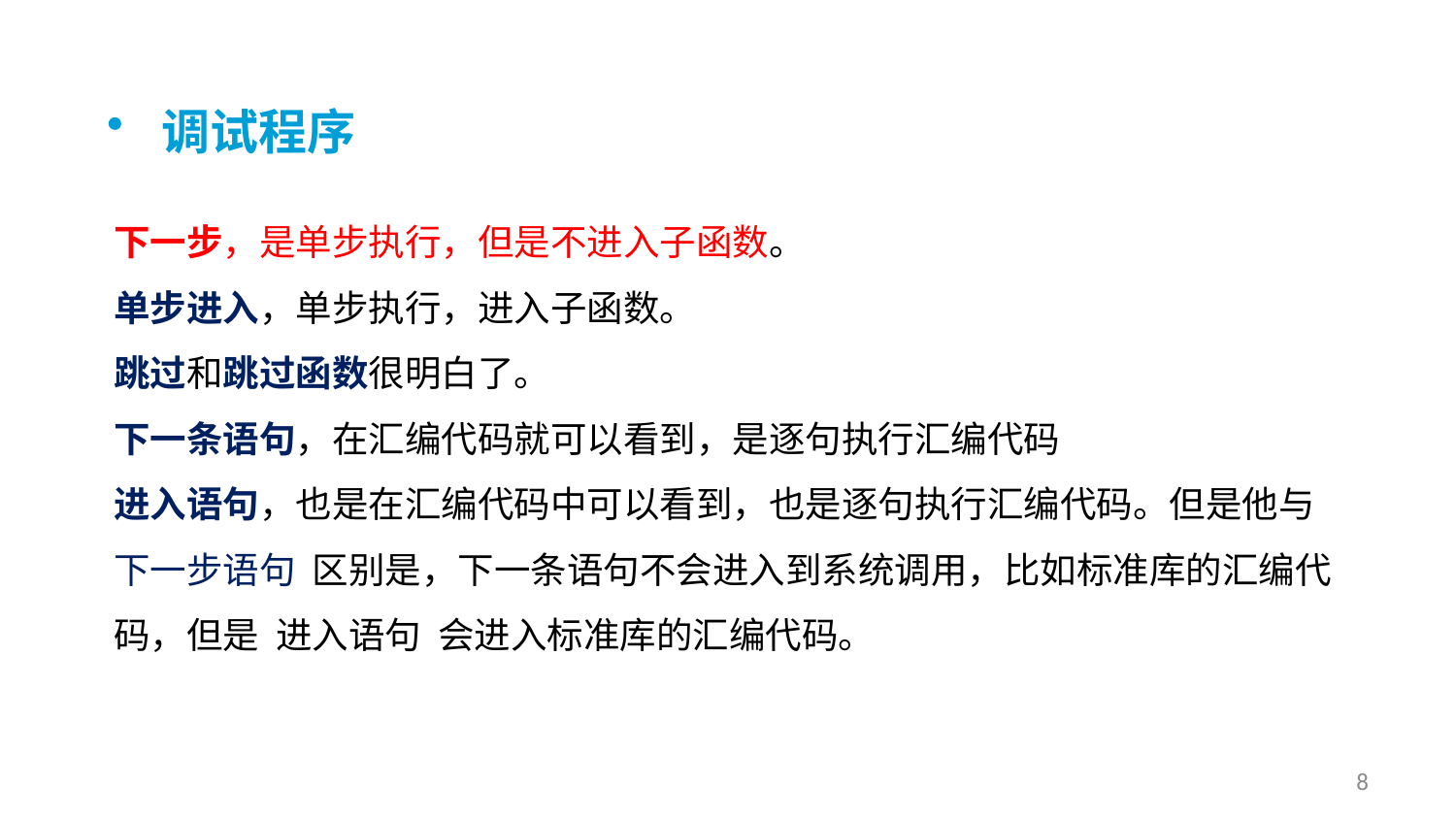

调试程序
下一步，是单步执行，但是不进入子函数。
单步进入，单步执行，进入子函数。
跳过和跳过函数很明白了。
下一条语句，在汇编代码就可以看到，是逐句执行汇编代码
进入语句，也是在汇编代码中可以看到，也是逐句执行汇编代码。但是他与  下一步语句  区别是，下一条语句不会进入到系统调用，比如标准库的汇编代码，但是  进入语句  会进入标准库的汇编代码。
8